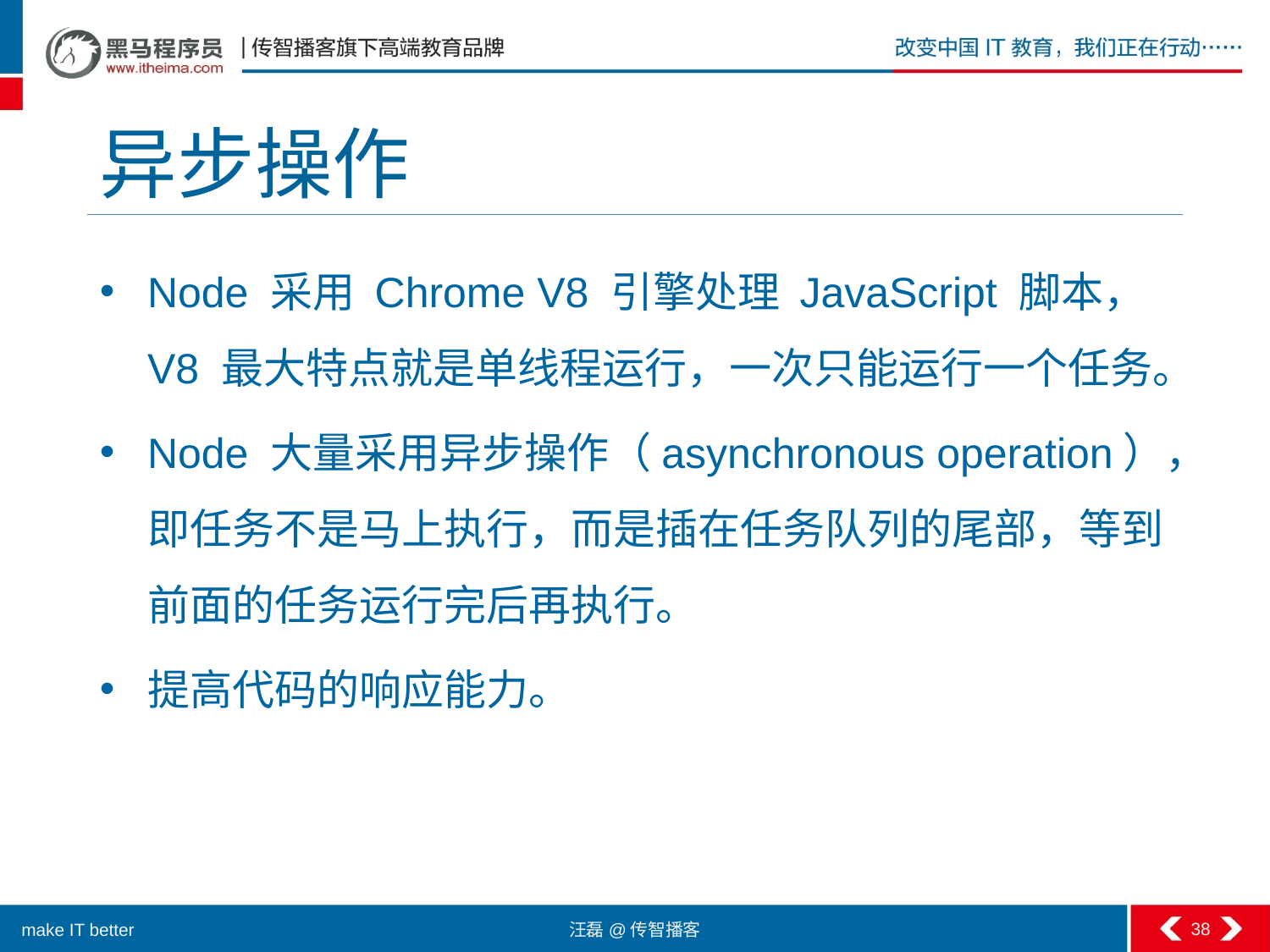

# 异步操作
Node 采用 Chrome V8 引擎处理 JavaScript 脚本，V8 最大特点就是单线程运行，一次只能运行一个任务。
Node 大量采用异步操作（asynchronous operation），即任务不是马上执行，而是插在任务队列的尾部，等到前面的任务运行完后再执行。
提高代码的响应能力。
38
汪磊@传智播客
make IT better